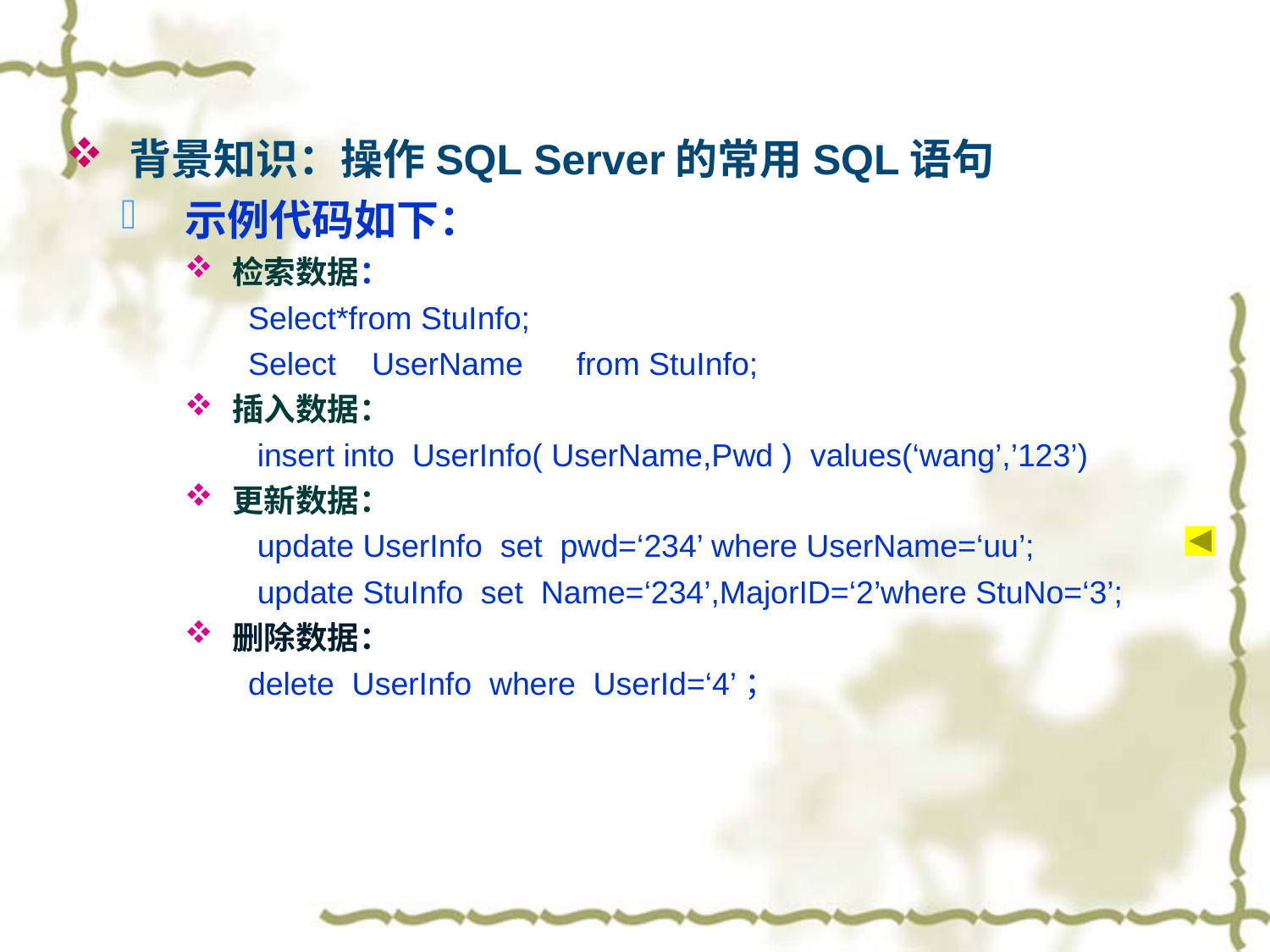

背景知识：操作SQL Server的常用SQL语句
示例代码如下：
检索数据：
Select*from StuInfo;
Select    UserName      from StuInfo;
插入数据：
 insert into  UserInfo( UserName,Pwd )  values(‘wang’,’123’)
更新数据：
 update UserInfo  set  pwd=‘234’ where UserName=‘uu’;
 update StuInfo  set  Name=‘234’,MajorID=‘2’where StuNo=‘3’;
删除数据：
delete  UserInfo  where  UserId=‘4’；